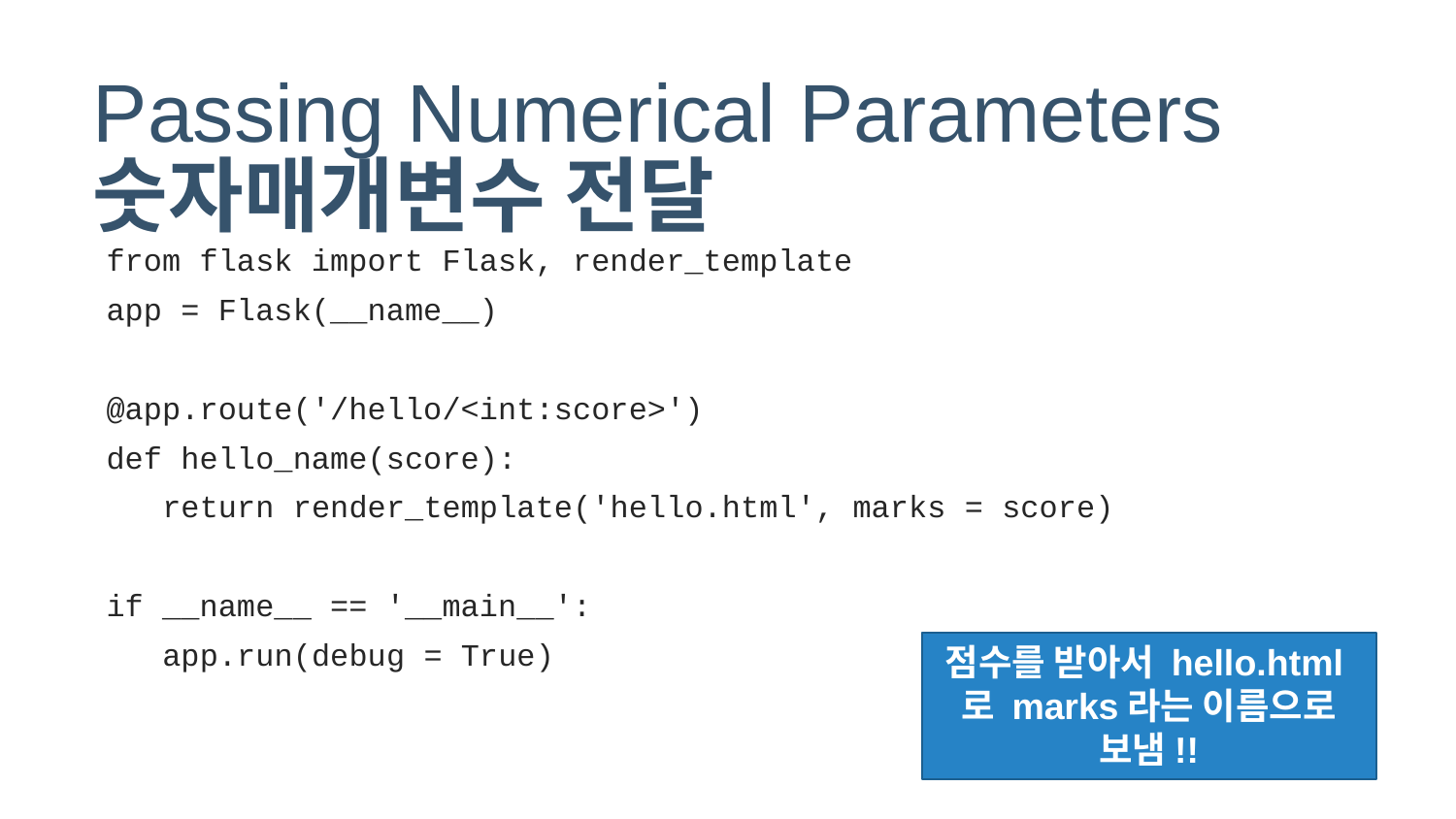

# Passing Numerical Parameters 숫자매개변수 전달
from flask import Flask, render_template
app = Flask(__name__)

@app.route('/hello/<int:score>')
def hello_name(score):
   return render_template('hello.html', marks = score)

if __name__ == '__main__':
   app.run(debug = True)
점수를 받아서 hello.html로 marks라는 이름으로 보냄!!